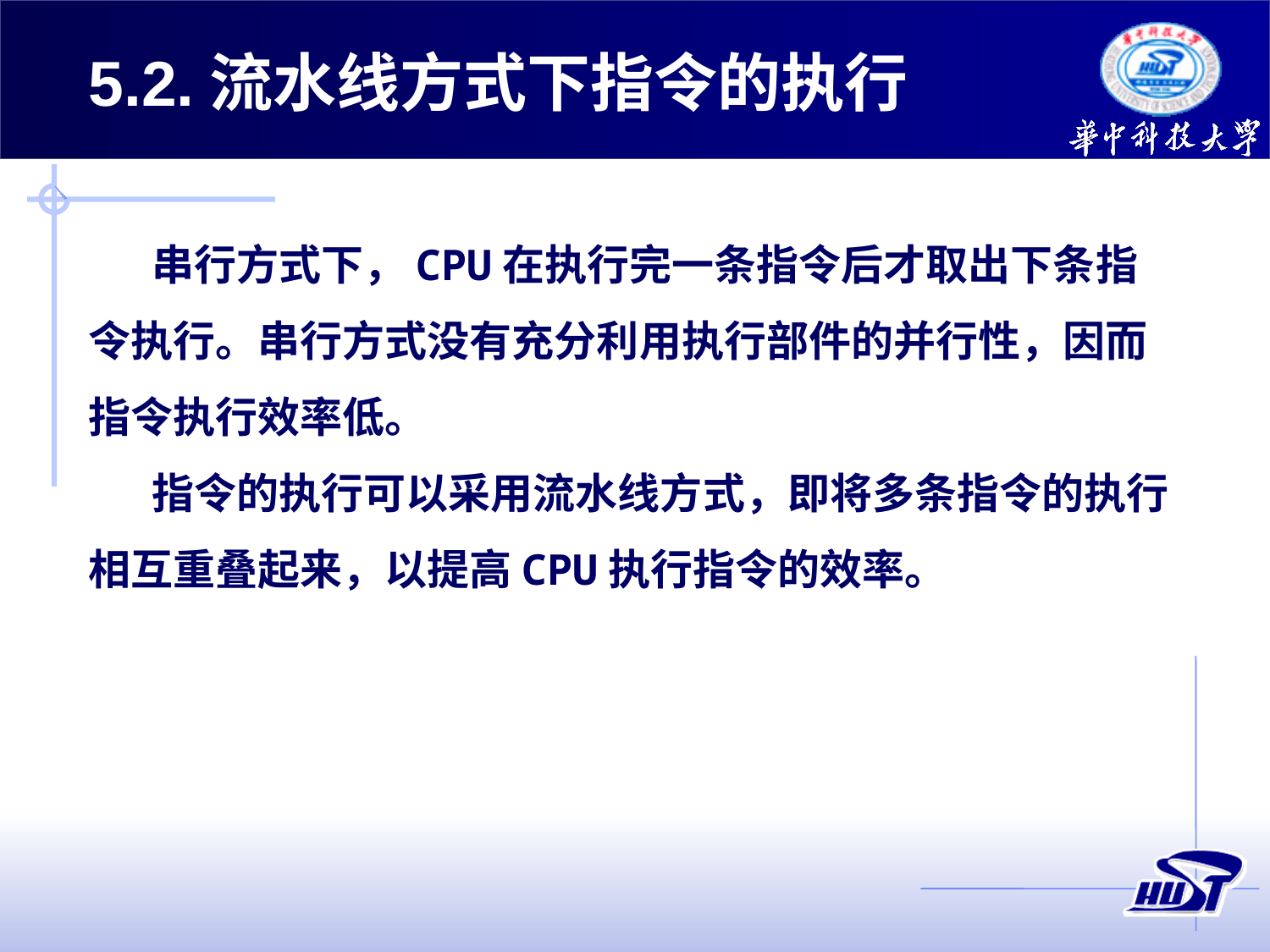

5.2.流水线方式下指令的执行
串行方式下，CPU在执行完一条指令后才取出下条指令执行。串行方式没有充分利用执行部件的并行性，因而指令执行效率低。
指令的执行可以采用流水线方式，即将多条指令的执行相互重叠起来，以提高CPU执行指令的效率。